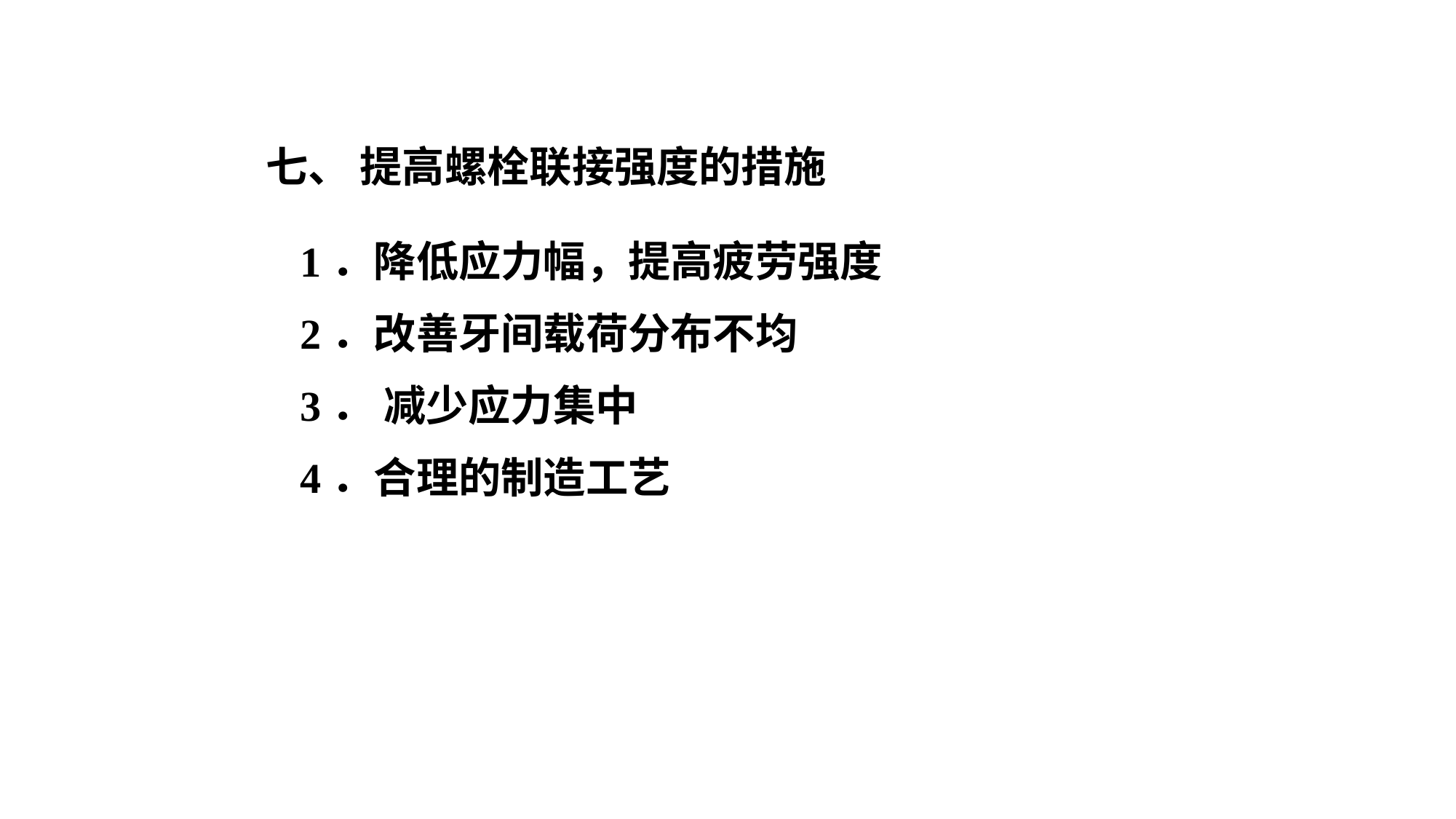

七、 提高螺栓联接强度的措施
1．降低应力幅，提高疲劳强度
2．改善牙间载荷分布不均
3． 减少应力集中
4．合理的制造工艺